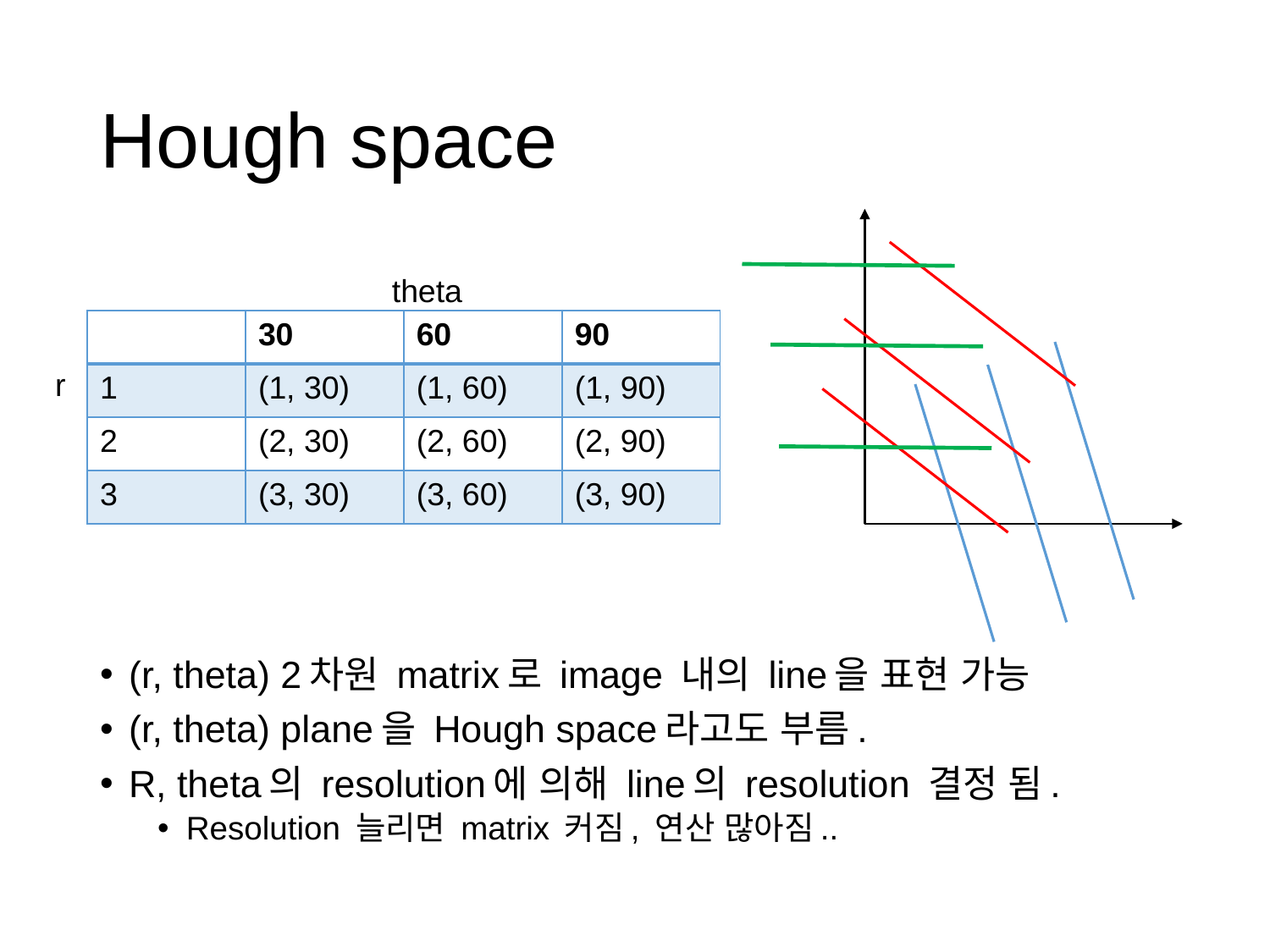

# Hough space
theta
|  | 30 | 60 | 90 |
| --- | --- | --- | --- |
| 1 | (1, 30) | (1, 60) | (1, 90) |
| 2 | (2, 30) | (2, 60) | (2, 90) |
| 3 | (3, 30) | (3, 60) | (3, 90) |
r
(r, theta) 2차원 matrix로 image 내의 line을 표현 가능
(r, theta) plane을 Hough space라고도 부름.
R, theta의 resolution에 의해 line의 resolution 결정 됨.
Resolution 늘리면 matrix 커짐, 연산 많아짐..